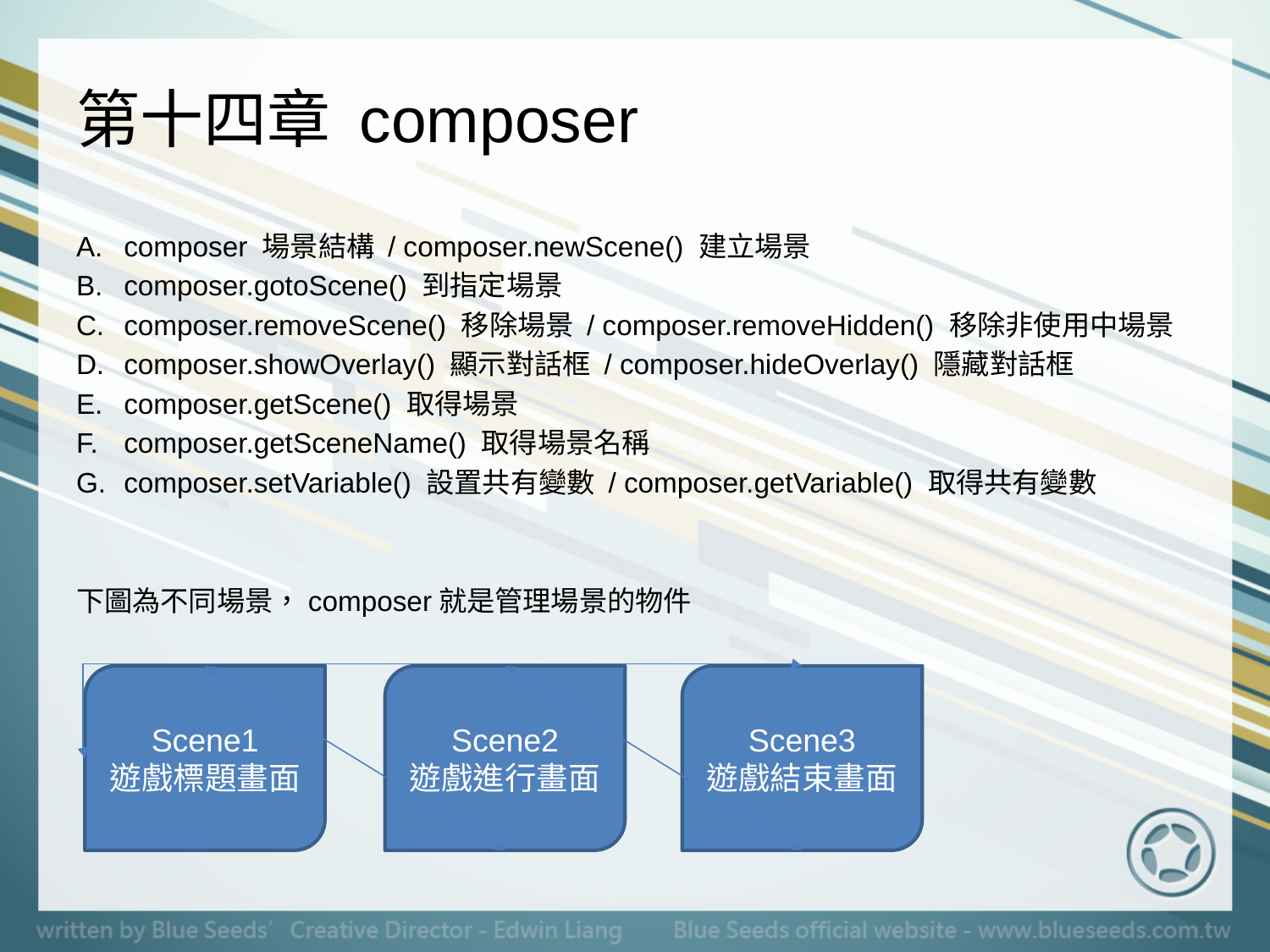

# 第十四章 composer
composer 場景結構 / composer.newScene() 建立場景
composer.gotoScene() 到指定場景
composer.removeScene() 移除場景 / composer.removeHidden() 移除非使用中場景
composer.showOverlay() 顯示對話框 / composer.hideOverlay() 隱藏對話框
composer.getScene() 取得場景
composer.getSceneName() 取得場景名稱
composer.setVariable() 設置共有變數 / composer.getVariable() 取得共有變數

下圖為不同場景，composer就是管理場景的物件
Scene3
遊戲結束畫面
Scene1
遊戲標題畫面
Scene2
遊戲進行畫面